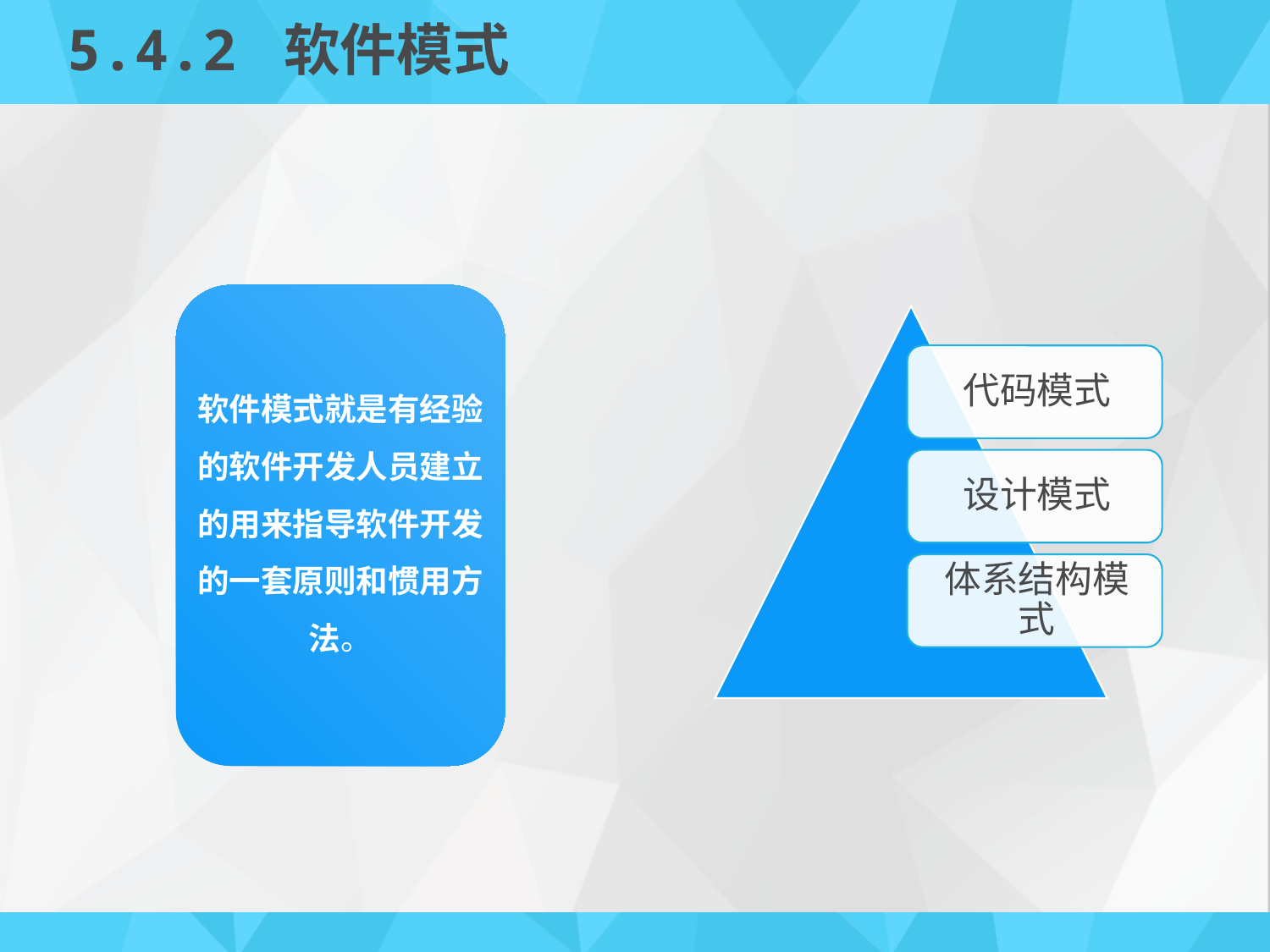

# 5.4.2 软件模式
软件模式就是有经验
的软件开发人员建立
的用来指导软件开发
的一套原则和惯用方
法。
代码模式
设计模式
体系结构模式